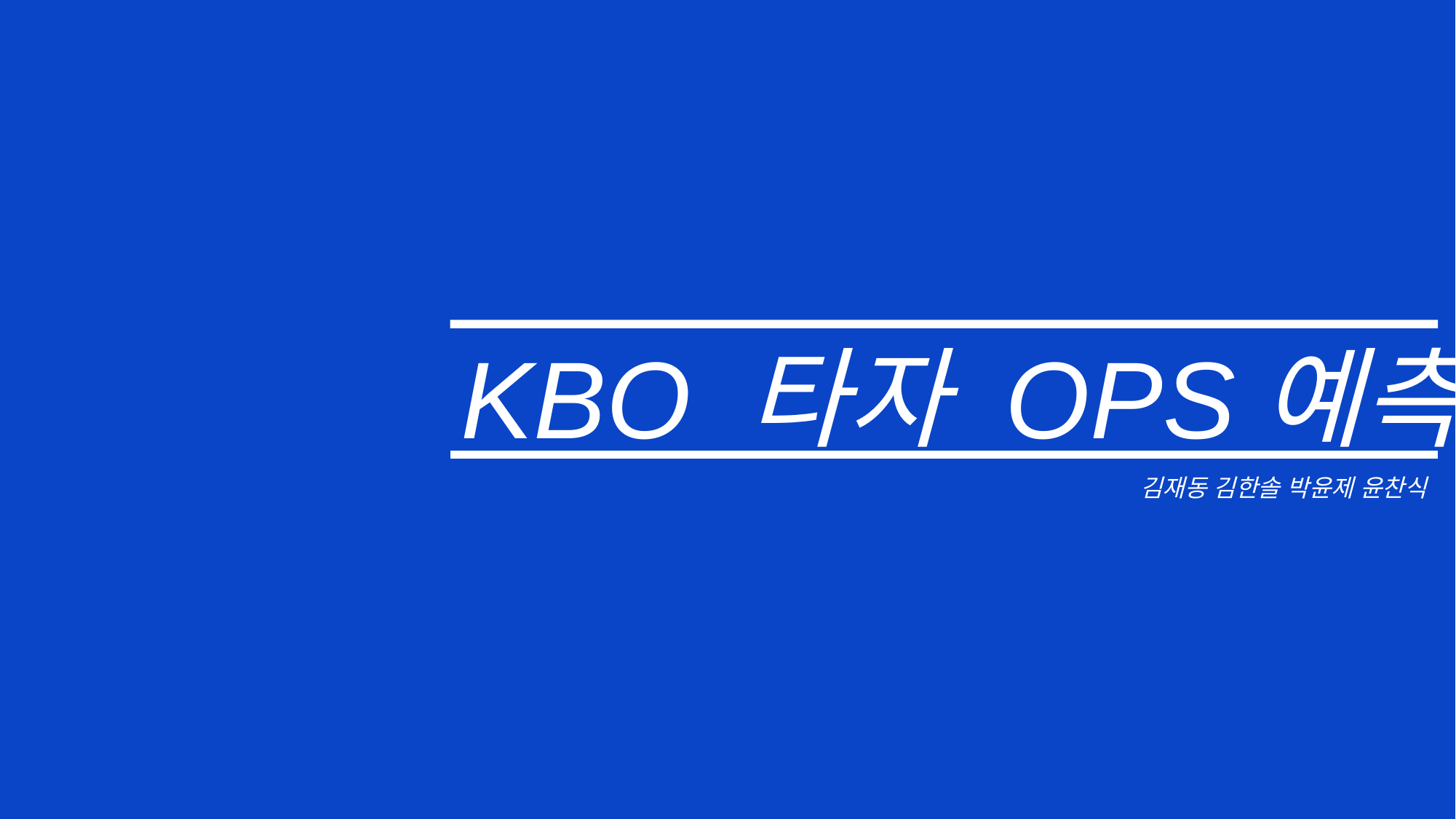

KBO 타자 OPS예측
김재동 김한솔 박윤제 윤찬식